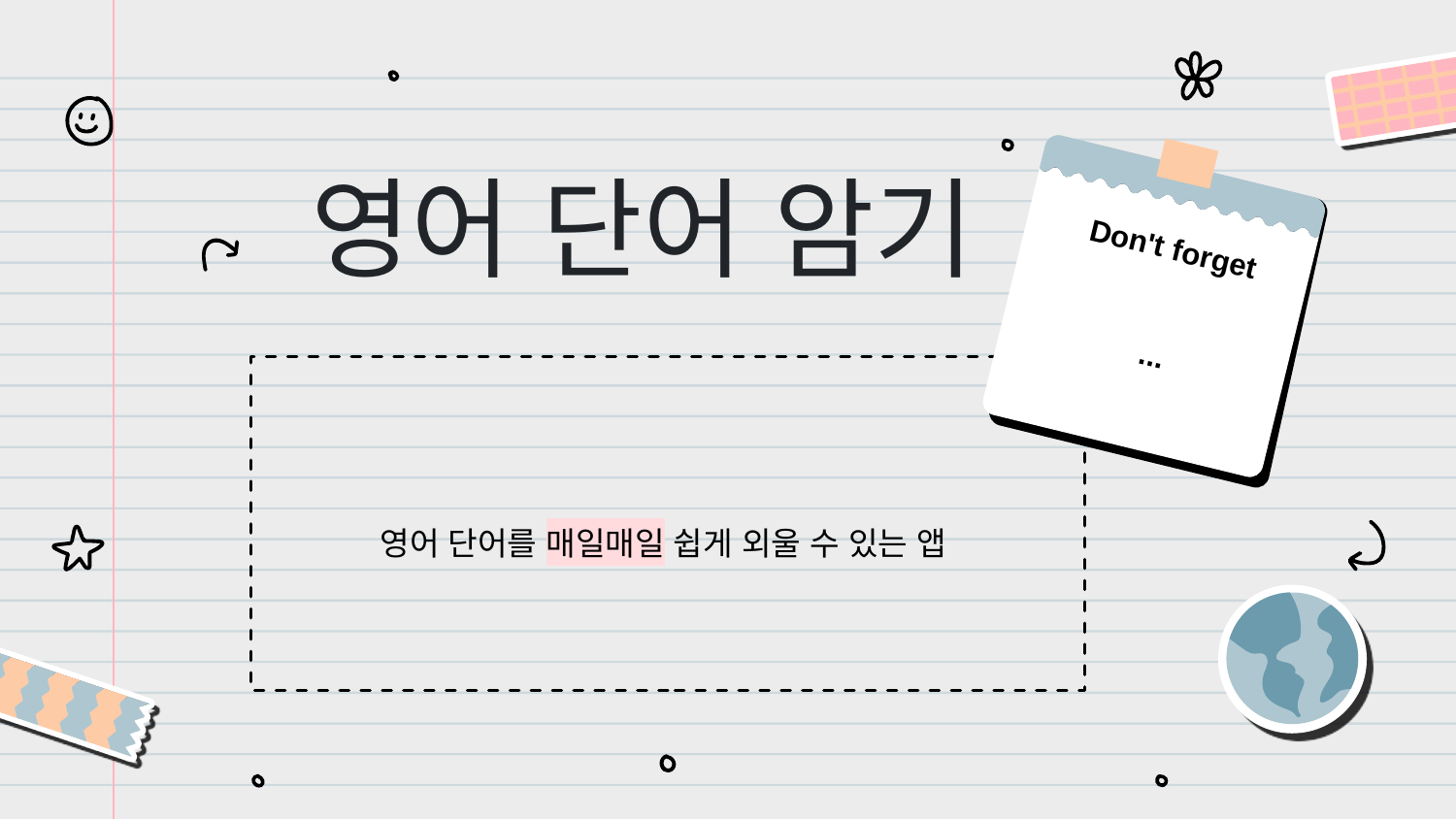

Don't forget
            ...
# 영어 단어 암기
영어 단어를 매일매일 쉽게 외울 수 있는 앱